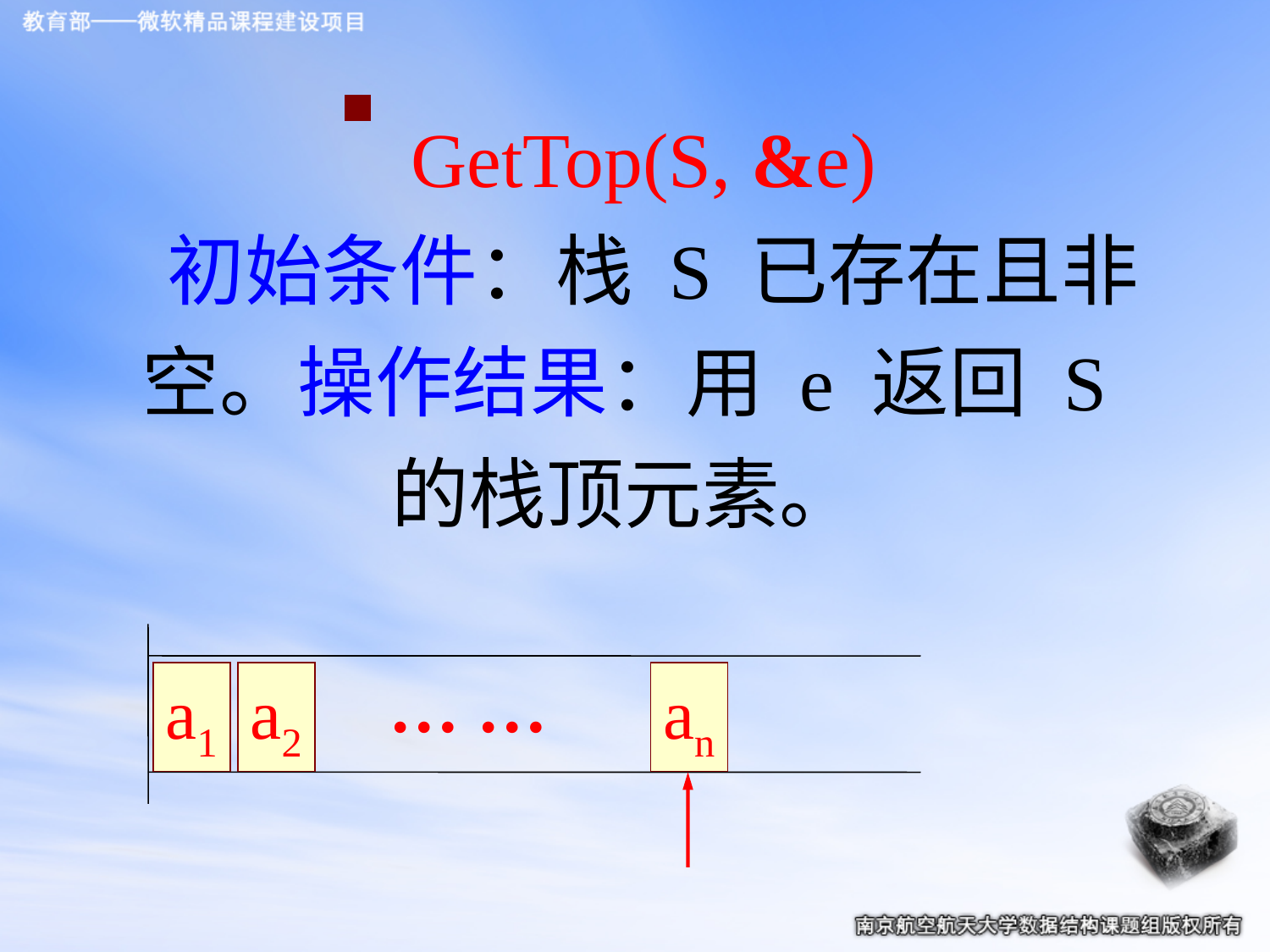

GetTop(S, &e)
  初始条件：栈 S 已存在且非空。操作结果：用 e 返回 S 的栈顶元素。

… …

a1
a2
an